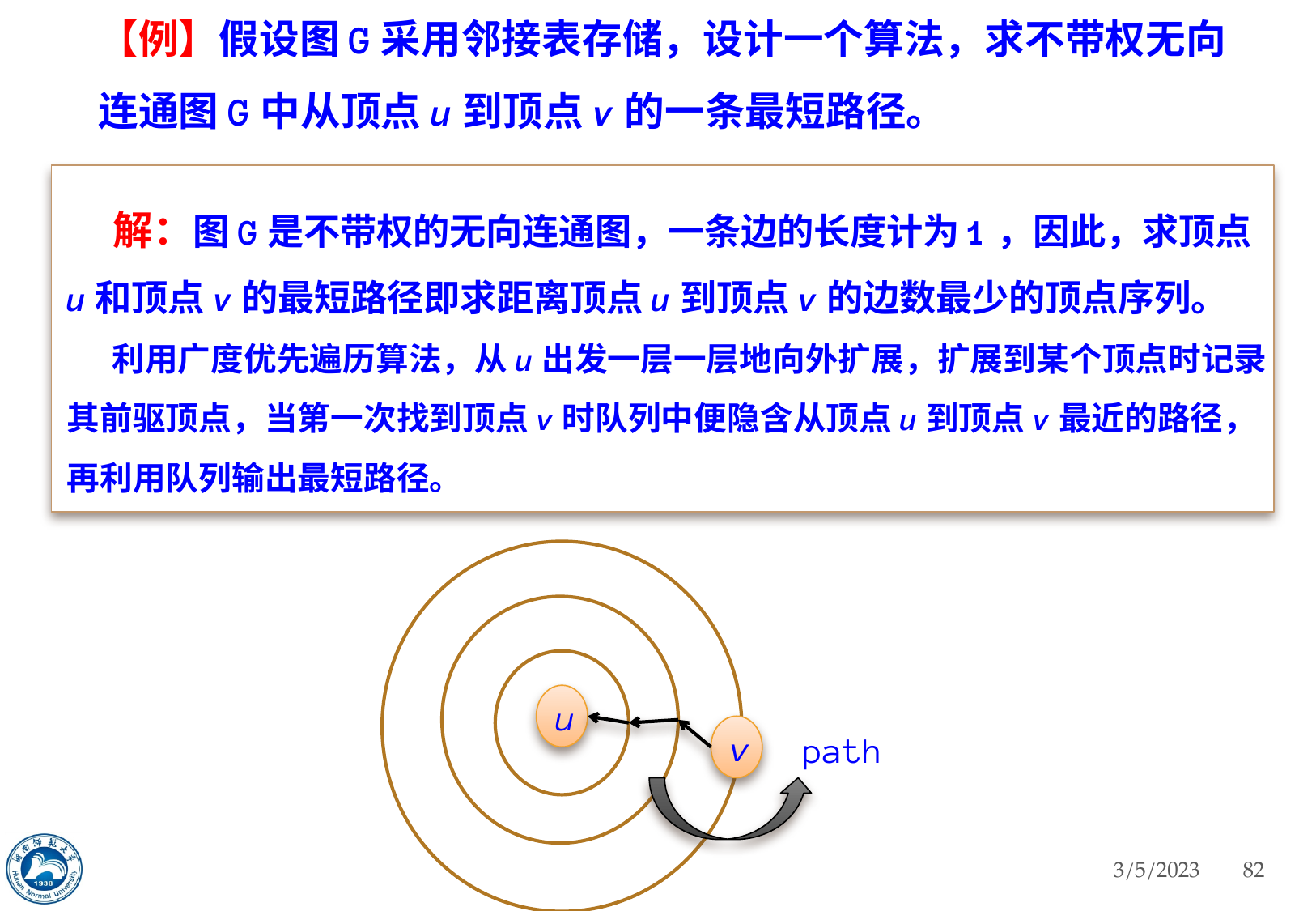

【例】假设图G采用邻接表存储，设计一个算法，求不带权无向连通图G中从顶点u到顶点v的一条最短路径。
    解：图G是不带权的无向连通图，一条边的长度计为1，因此，求顶点u和顶点v的最短路径即求距离顶点u到顶点v的边数最少的顶点序列。
     利用广度优先遍历算法，从u出发一层一层地向外扩展，扩展到某个顶点时记录其前驱顶点，当第一次找到顶点v时队列中便隐含从顶点u到顶点v最近的路径，再利用队列输出最短路径。

u
v
path

3/5/2023
82